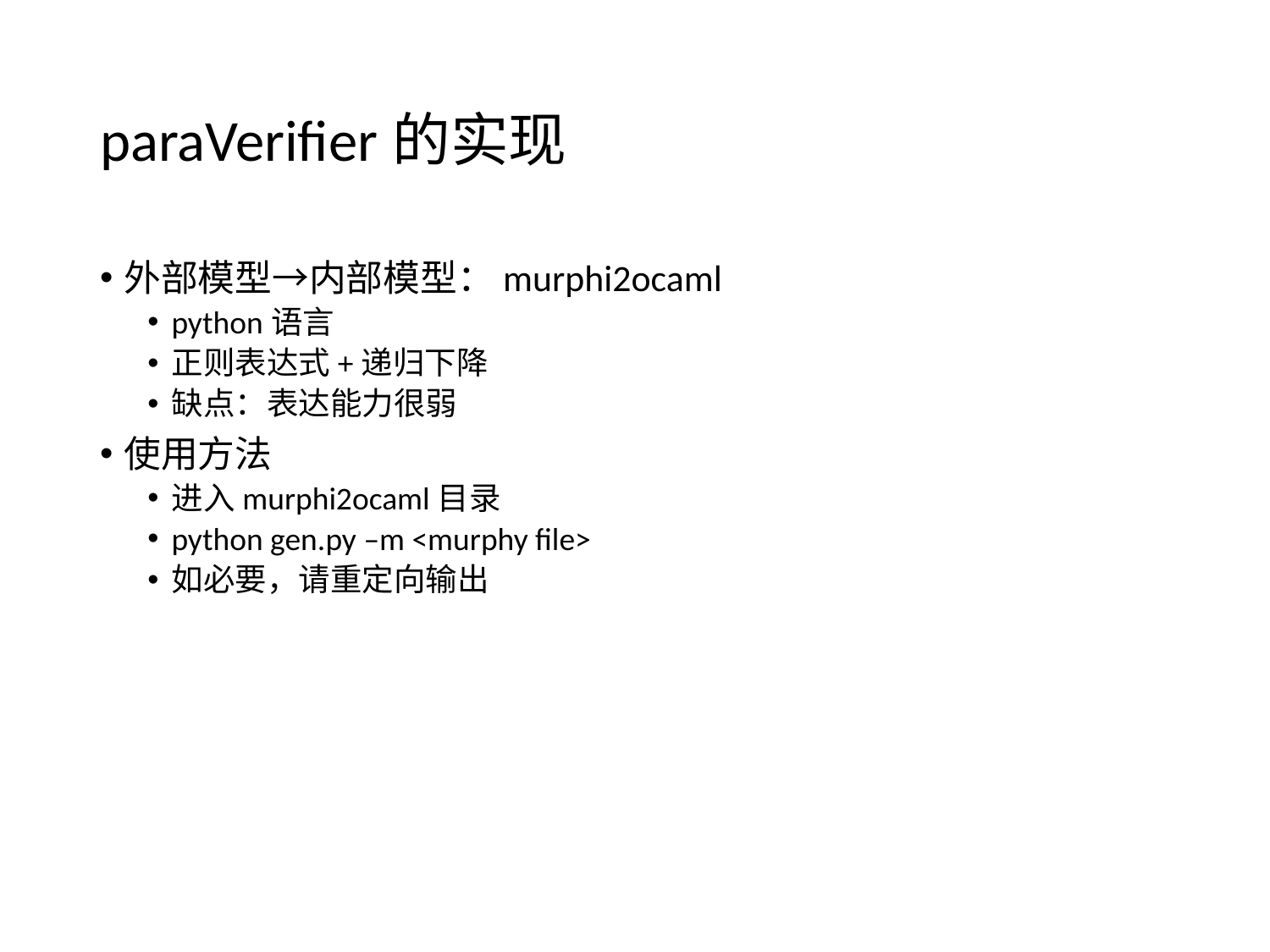

# paraVerifier的实现
外部模型→内部模型：murphi2ocaml
python语言
正则表达式+递归下降
缺点：表达能力很弱
使用方法
进入murphi2ocaml目录
python gen.py –m <murphy file>
如必要，请重定向输出